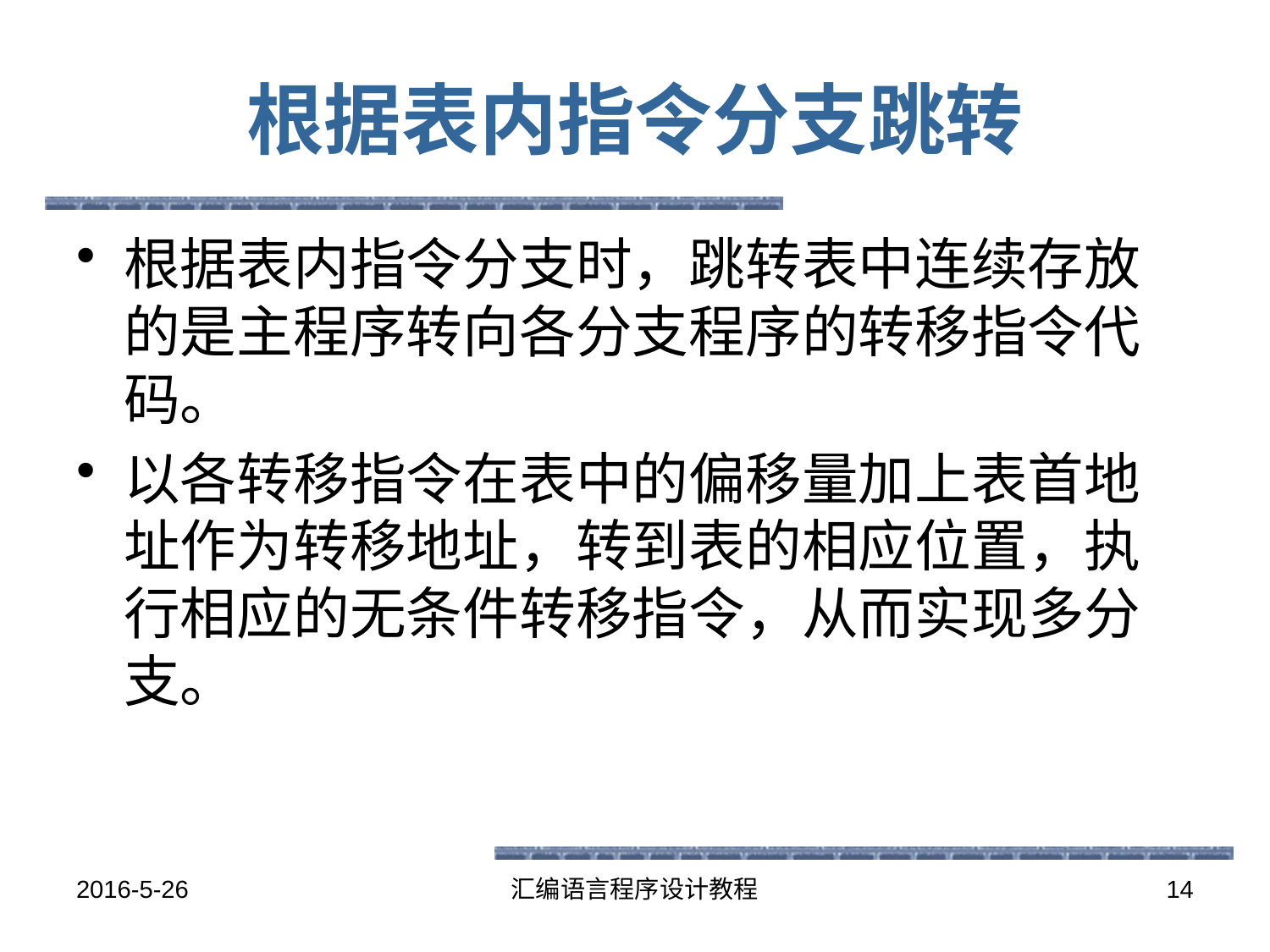

# 根据表内指令分支跳转
根据表内指令分支时，跳转表中连续存放的是主程序转向各分支程序的转移指令代码。
以各转移指令在表中的偏移量加上表首地址作为转移地址，转到表的相应位置，执行相应的无条件转移指令，从而实现多分支。
2016-5-26
汇编语言程序设计教程
14